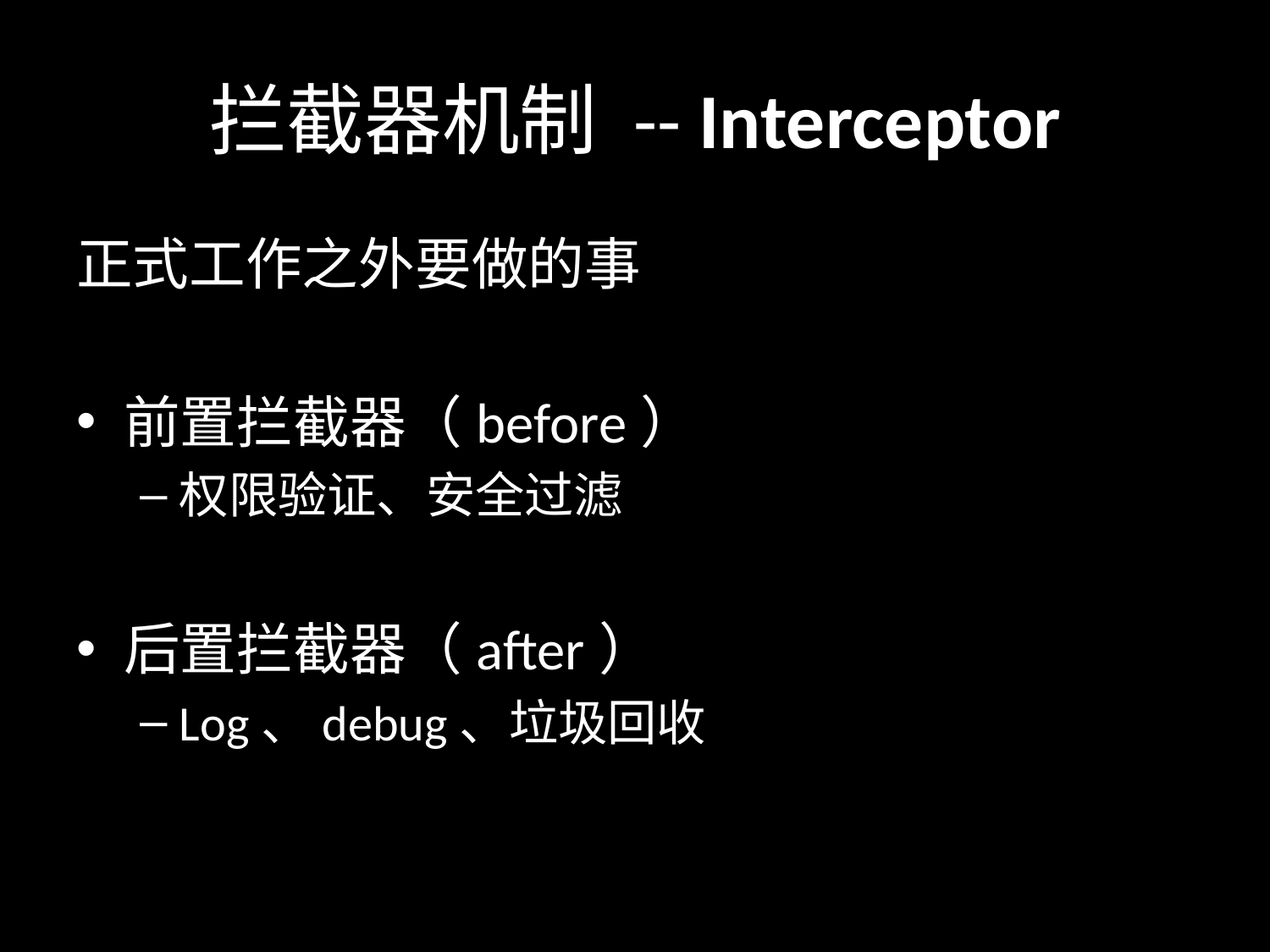

# 拦截器机制 -- Interceptor
正式工作之外要做的事

前置拦截器（before）
权限验证、安全过滤

后置拦截器（after）
Log、debug、垃圾回收